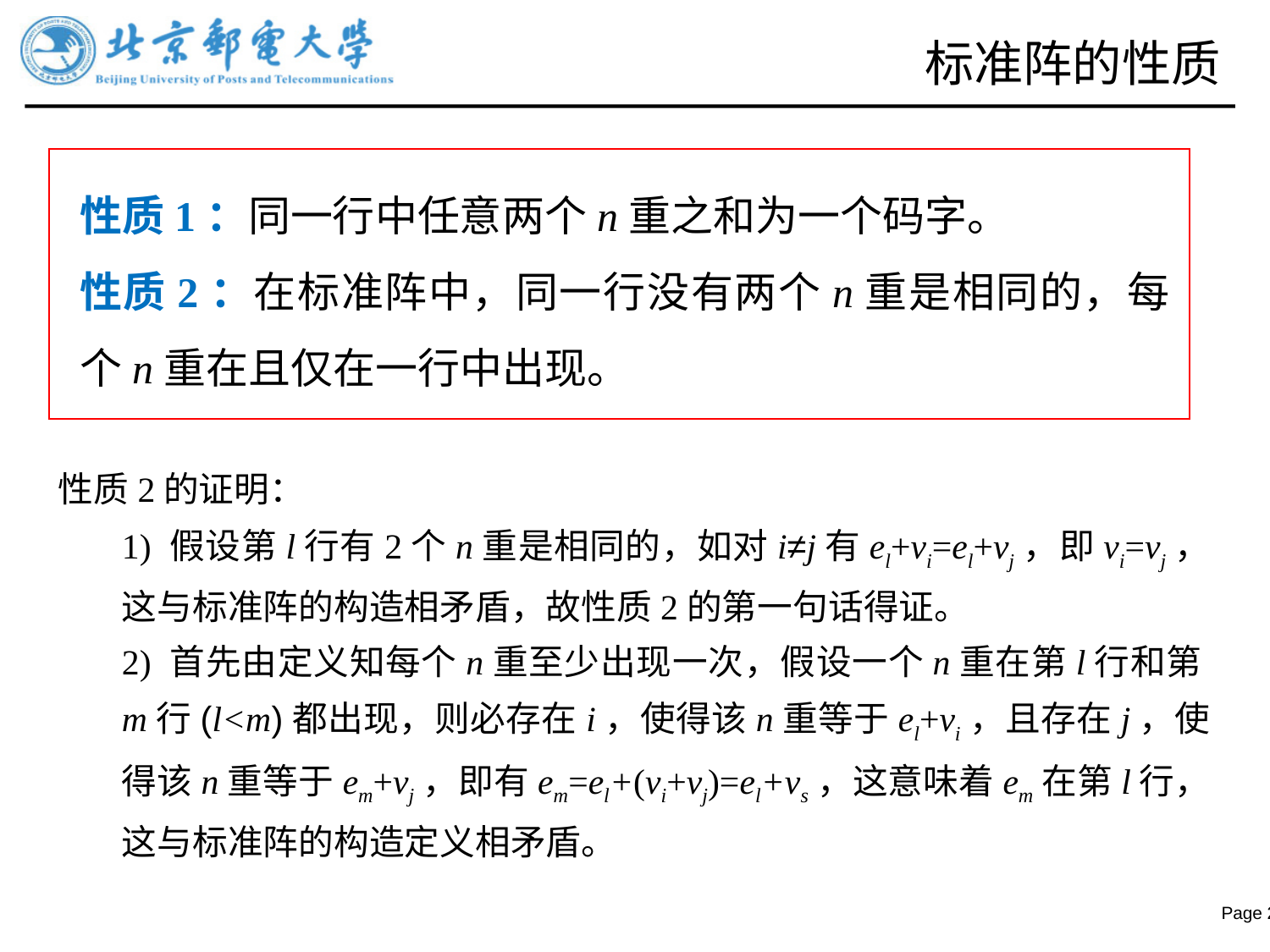

# 标准阵的性质

性质1：同一行中任意两个n重之和为一个码字。
性质2：在标准阵中，同一行没有两个n重是相同的，每个n重在且仅在一行中出现。
性质2的证明：
1) 假设第l行有2个n重是相同的，如对i≠j有el+vi=el+vj，即vi=vj，这与标准阵的构造相矛盾，故性质2的第一句话得证。
2) 首先由定义知每个n重至少出现一次，假设一个n重在第l行和第m行(l<m)都出现，则必存在i，使得该n重等于el+vi，且存在j，使得该n重等于em+vj，即有em=el+(vi+vj)=el+vs，这意味着em在第l行，这与标准阵的构造定义相矛盾。